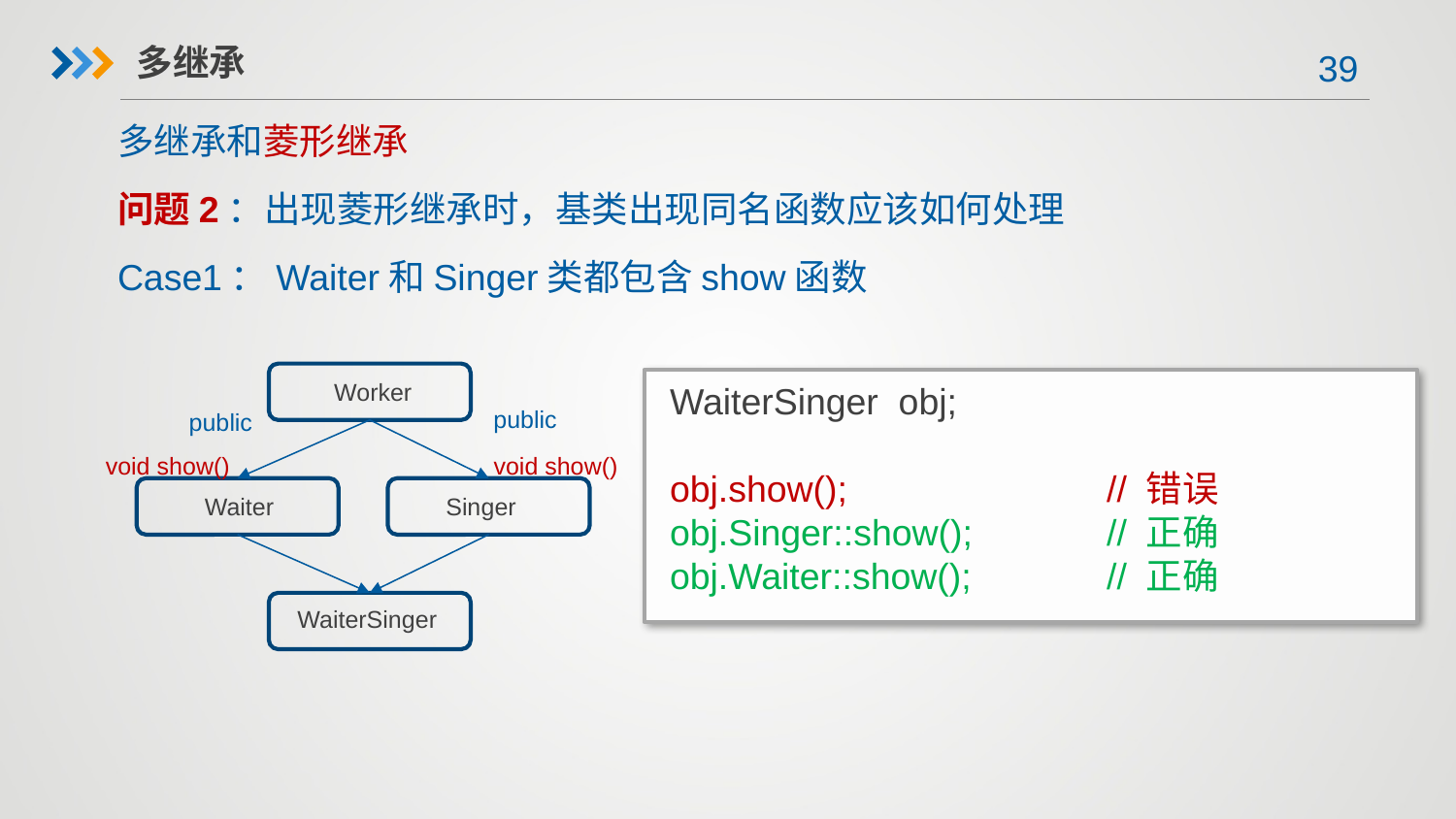

多继承
多继承和菱形继承
问题2：出现菱形继承时，基类出现同名函数应该如何处理
Case1：Waiter和Singer类都包含show函数

Worker

Waiter
Singer

WaiterSinger

WaiterSinger  obj;

obj.show();		// 错误
obj.Singer::show();	// 正确
obj.Waiter::show();	// 正确
public
public
void show()
void show()